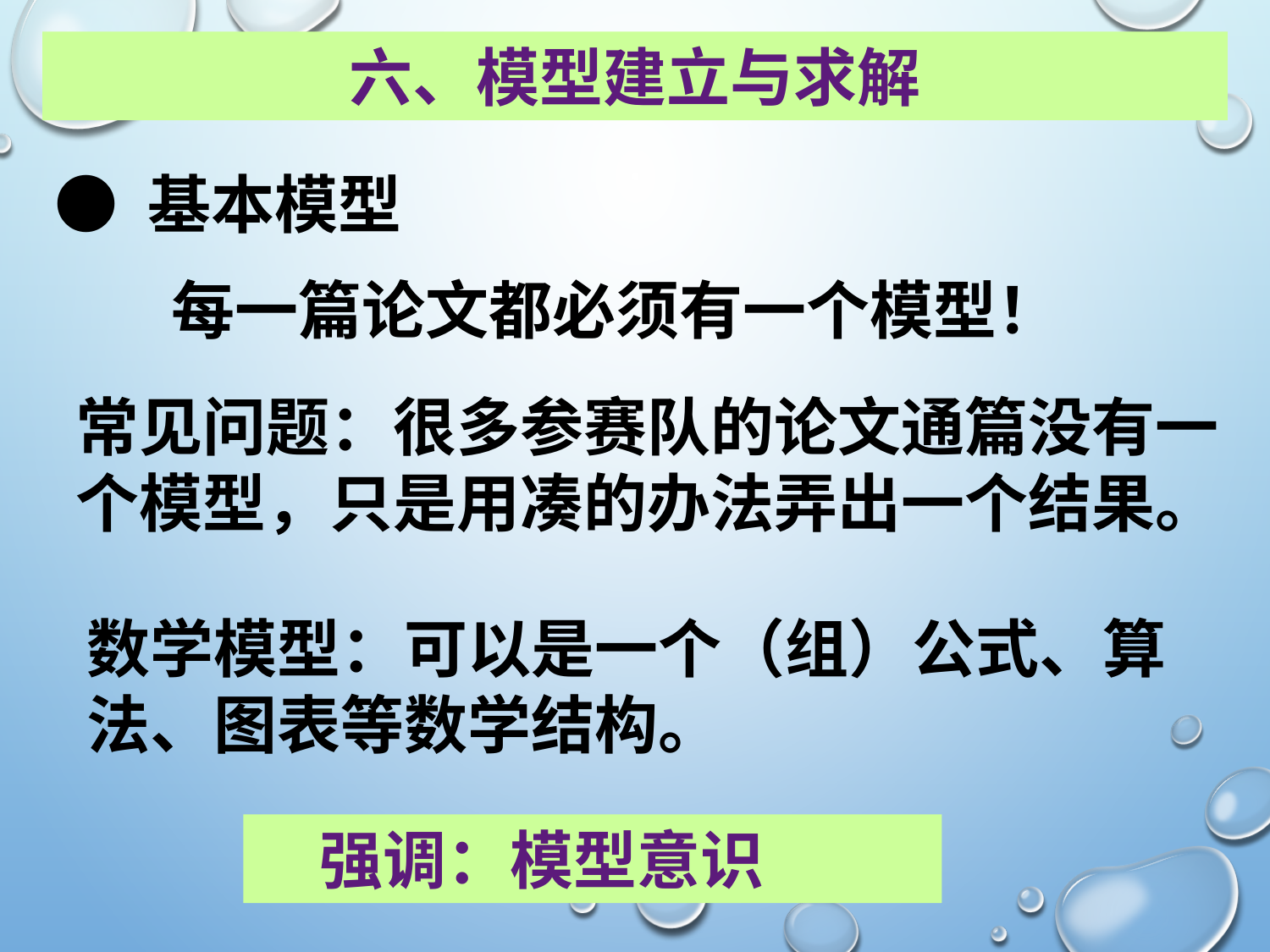

六、模型建立与求解
● 基本模型
　　每一篇论文都必须有一个模型！
常见问题：很多参赛队的论文通篇没有一个模型，只是用凑的办法弄出一个结果。

数学模型：可以是一个（组）公式、算法、图表等数学结构。

　强调：模型意识